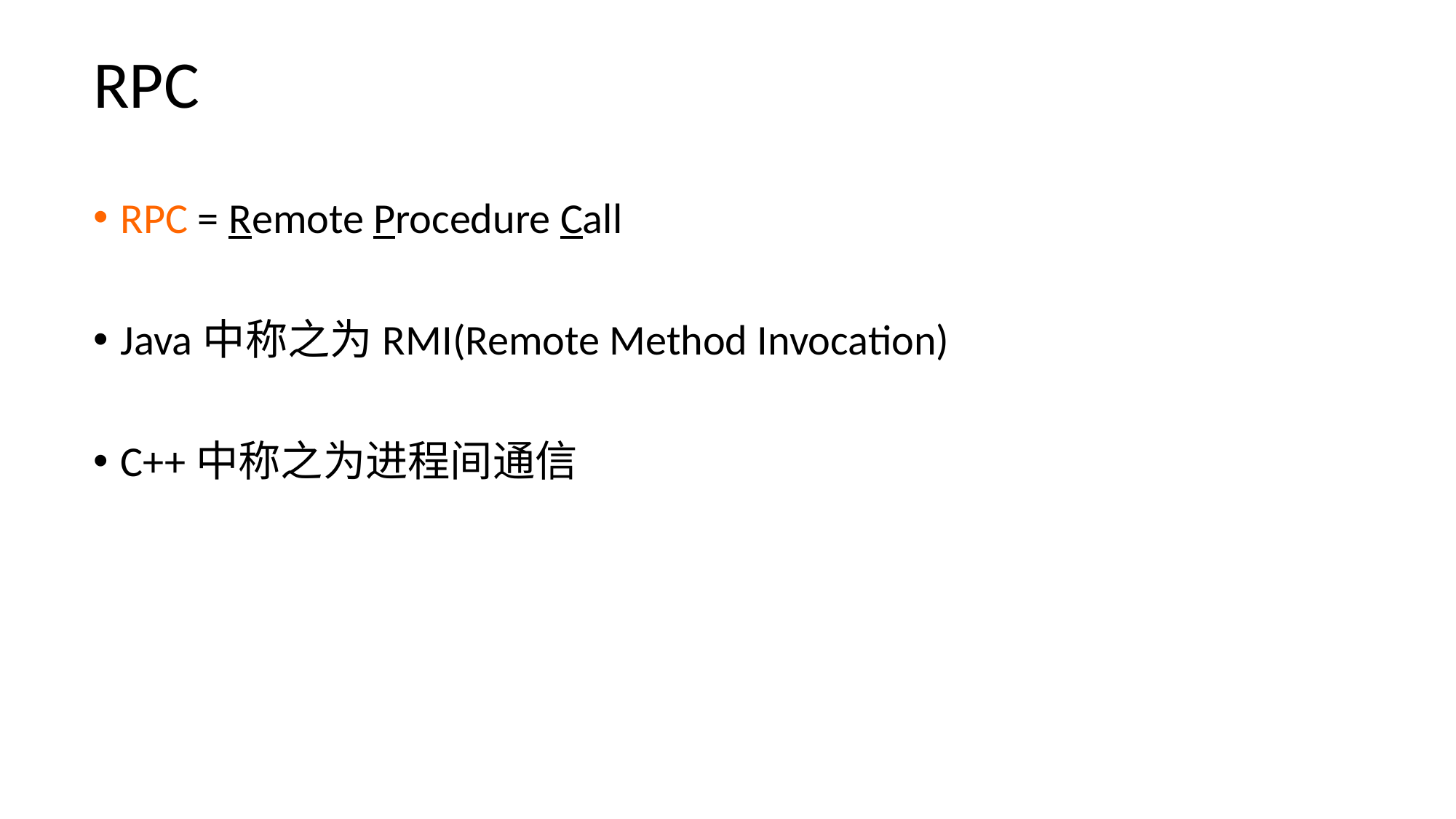

# RPC

RPC = Remote Procedure Call

Java中称之为RMI(Remote Method Invocation)

C++中称之为进程间通信